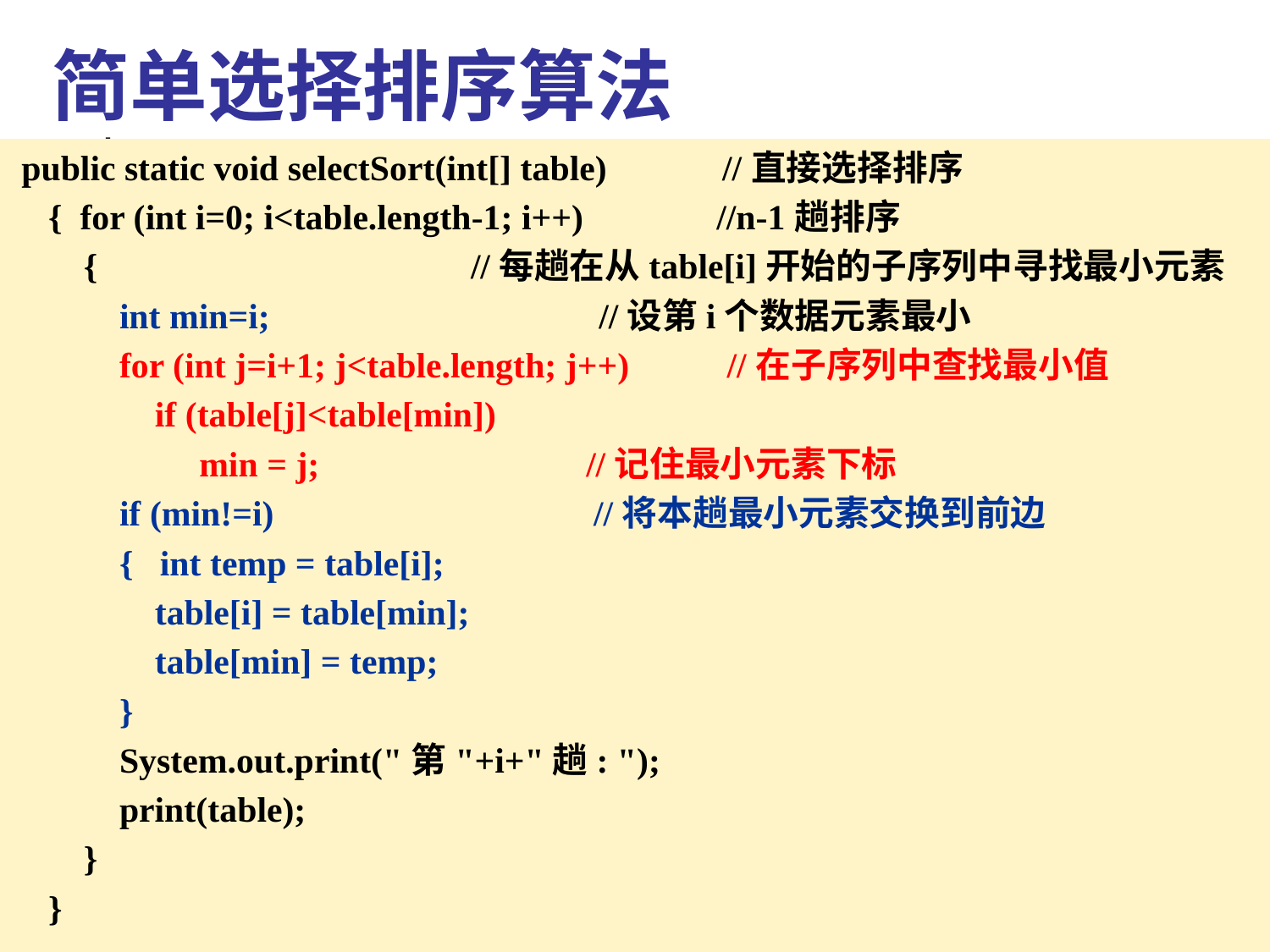

# 简单选择排序算法
 public static void selectSort(int[] table)             //直接选择排序
    {  for (int i=0; i<table.length-1; i++)               //n-1趟排序
        {                                          //每趟在从table[i]开始的子序列中寻找最小元素
            int min=i;                                     //设第i个数据元素最小
            for (int j=i+1; j<table.length; j++)           //在子序列中查找最小值
                if (table[j]<table[min])
                     min = j;                              //记住最小元素下标
            if (min!=i)                                    //将本趟最小元素交换到前边
            {   int temp = table[i];
                table[i] = table[min];
                table[min] = temp;
            }
            System.out.print("第"+i+"趟: ");
            print(table);
        }
    }
44